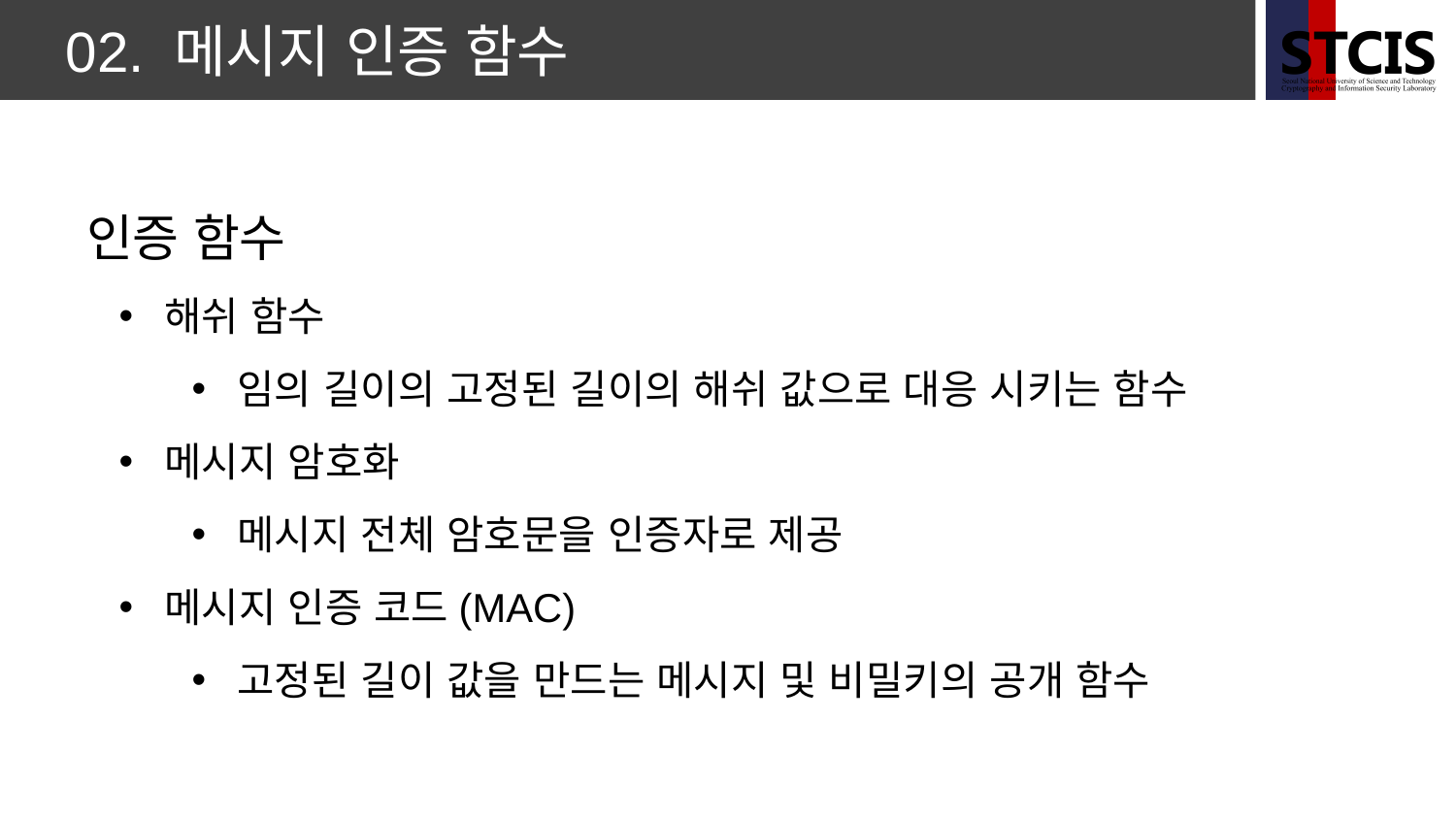

02. 메시지 인증 함수
  인증 함수
해쉬 함수
임의 길이의 고정된 길이의 해쉬 값으로 대응 시키는 함수
메시지 암호화
메시지 전체 암호문을 인증자로 제공
메시지 인증 코드(MAC)
고정된 길이 값을 만드는 메시지 및 비밀키의 공개 함수